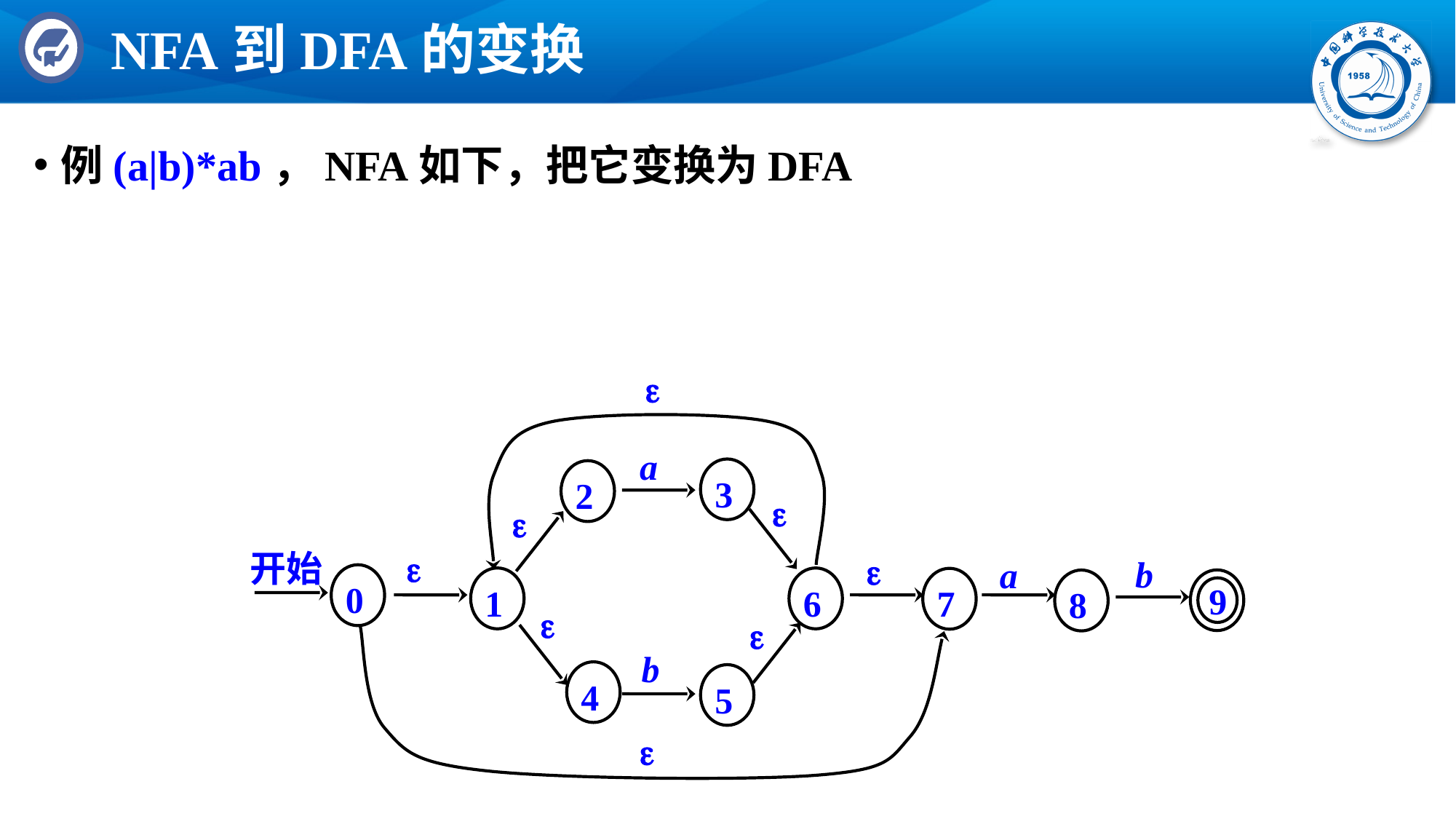

# NFA到DFA的变换
例(a|b)*ab，NFA如下，把它变换为DFA

ε

a
3
2
ε

ε

ε
开始
ε
b
a
0
1
6
7

9
8

ε
ε

b
4
5

ε